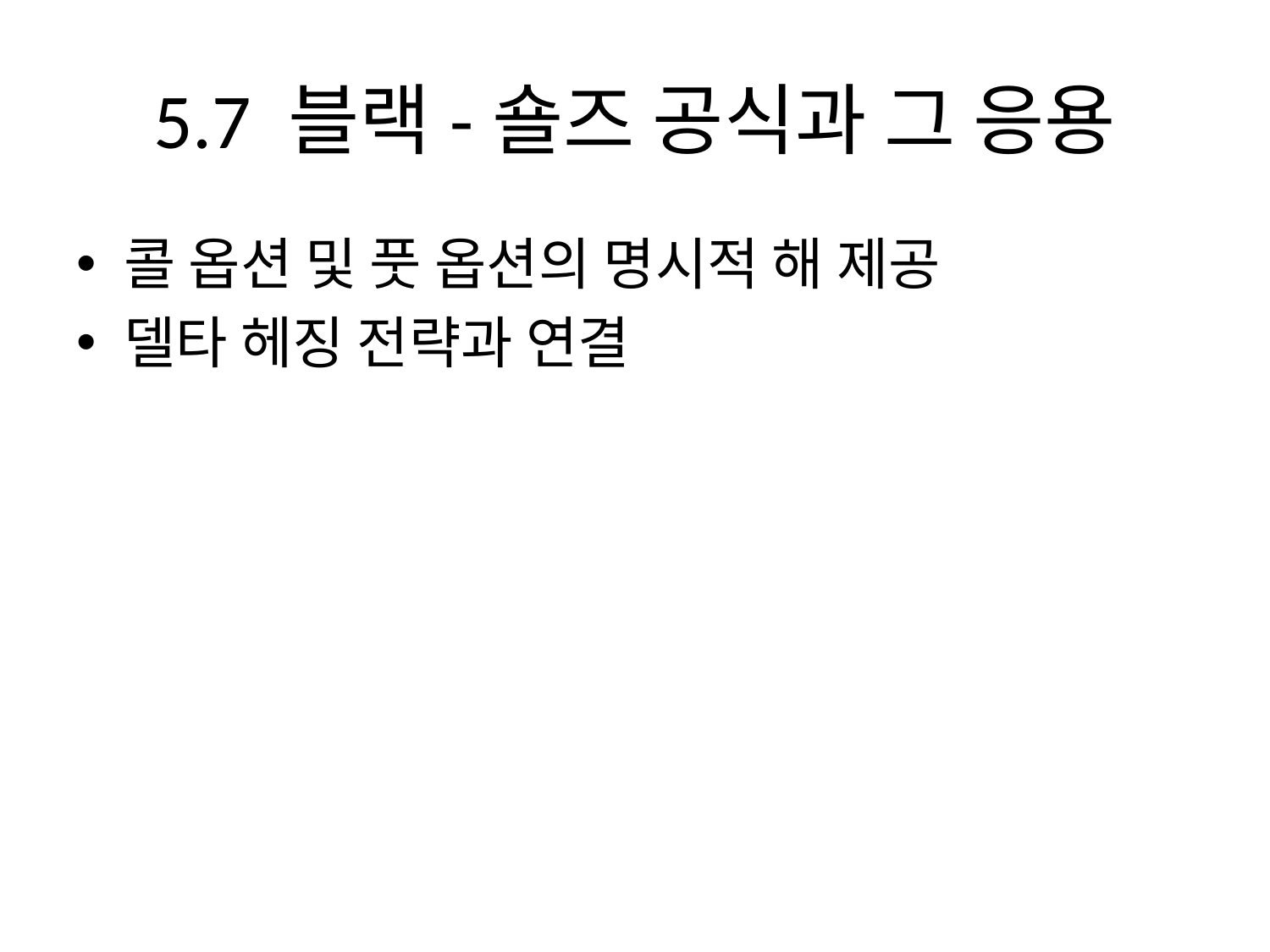

# 5.7 블랙-숄즈 공식과 그 응용
콜 옵션 및 풋 옵션의 명시적 해 제공
델타 헤징 전략과 연결